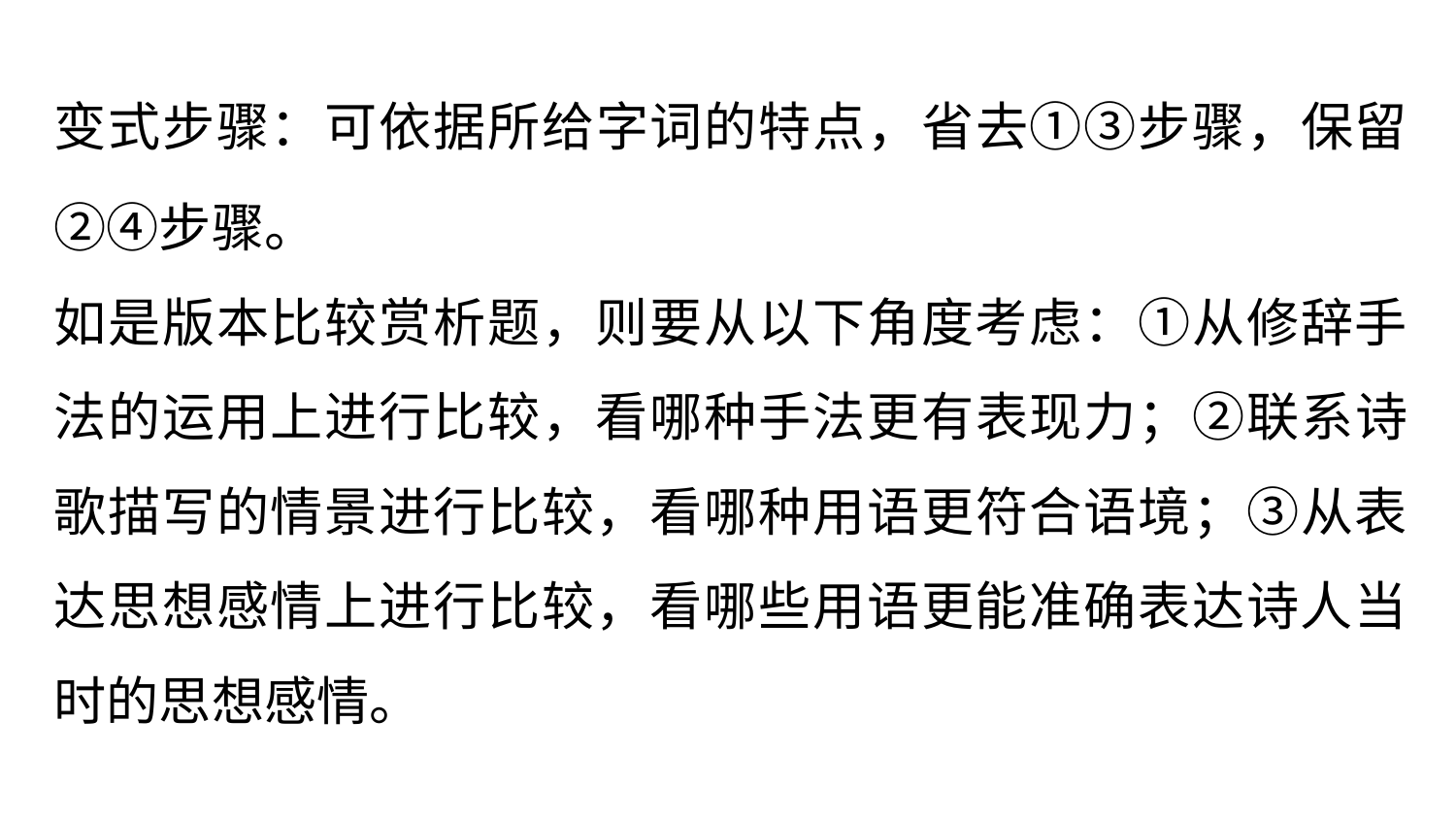

变式步骤：可依据所给字词的特点，省去①③步骤，保留②④步骤。
如是版本比较赏析题，则要从以下角度考虑：①从修辞手法的运用上进行比较，看哪种手法更有表现力；②联系诗歌描写的情景进行比较，看哪种用语更符合语境；③从表达思想感情上进行比较，看哪些用语更能准确表达诗人当时的思想感情。